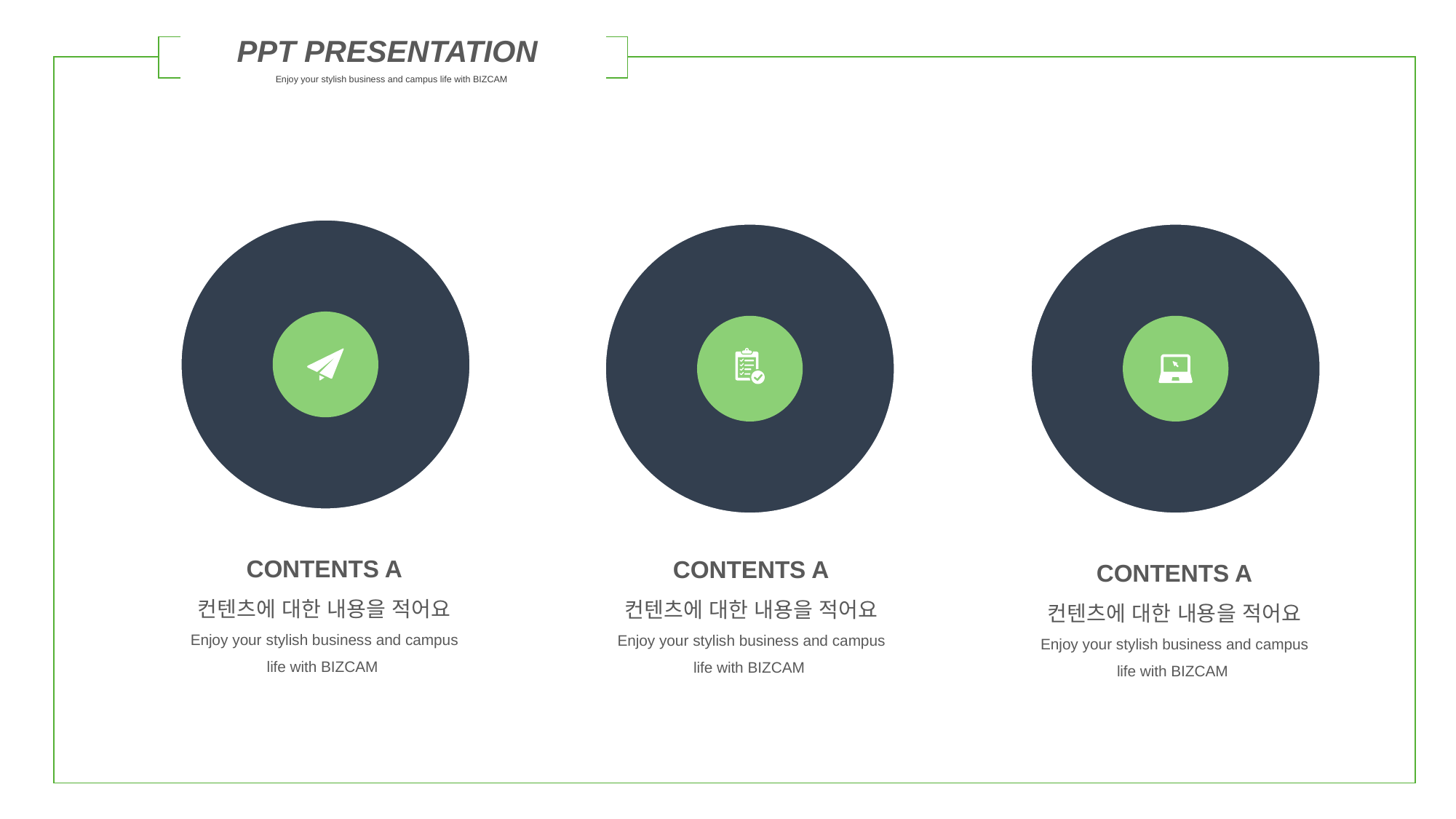

PPT PRESENTATION
Enjoy your stylish business and campus life with BIZCAM
|  |  |  |
| --- | --- | --- |

CONTENTS A
컨텐츠에 대한 내용을 적어요
Enjoy your stylish business and campus life with BIZCAM
CONTENTS A
컨텐츠에 대한 내용을 적어요
Enjoy your stylish business and campus life with BIZCAM
CONTENTS A
컨텐츠에 대한 내용을 적어요
Enjoy your stylish business and campus life with BIZCAM